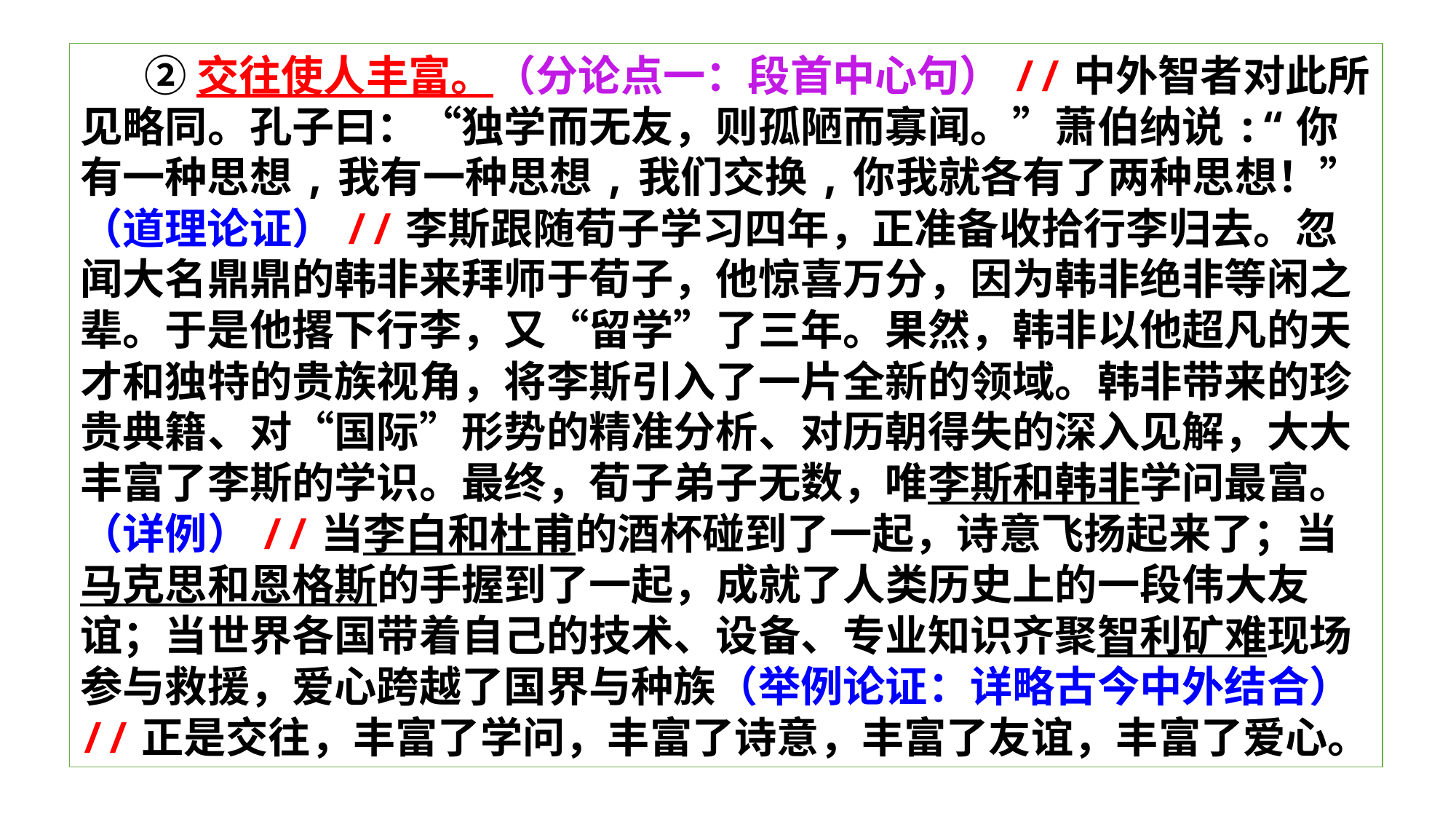

②交往使人丰富。（分论点一：段首中心句）//中外智者对此所见略同。孔子曰：“独学而无友，则孤陋而寡闻。”萧伯纳说:“你有一种思想,我有一种思想,我们交换,你我就各有了两种思想！”（道理论证）//李斯跟随荀子学习四年，正准备收拾行李归去。忽闻大名鼎鼎的韩非来拜师于荀子，他惊喜万分，因为韩非绝非等闲之辈。于是他撂下行李，又“留学”了三年。果然，韩非以他超凡的天才和独特的贵族视角，将李斯引入了一片全新的领域。韩非带来的珍贵典籍、对“国际”形势的精准分析、对历朝得失的深入见解，大大丰富了李斯的学识。最终，荀子弟子无数，唯李斯和韩非学问最富。（详例）//当李白和杜甫的酒杯碰到了一起，诗意飞扬起来了；当马克思和恩格斯的手握到了一起，成就了人类历史上的一段伟大友谊；当世界各国带着自己的技术、设备、专业知识齐聚智利矿难现场参与救援，爱心跨越了国界与种族（举例论证：详略古今中外结合）//正是交往，丰富了学问，丰富了诗意，丰富了友谊，丰富了爱心。